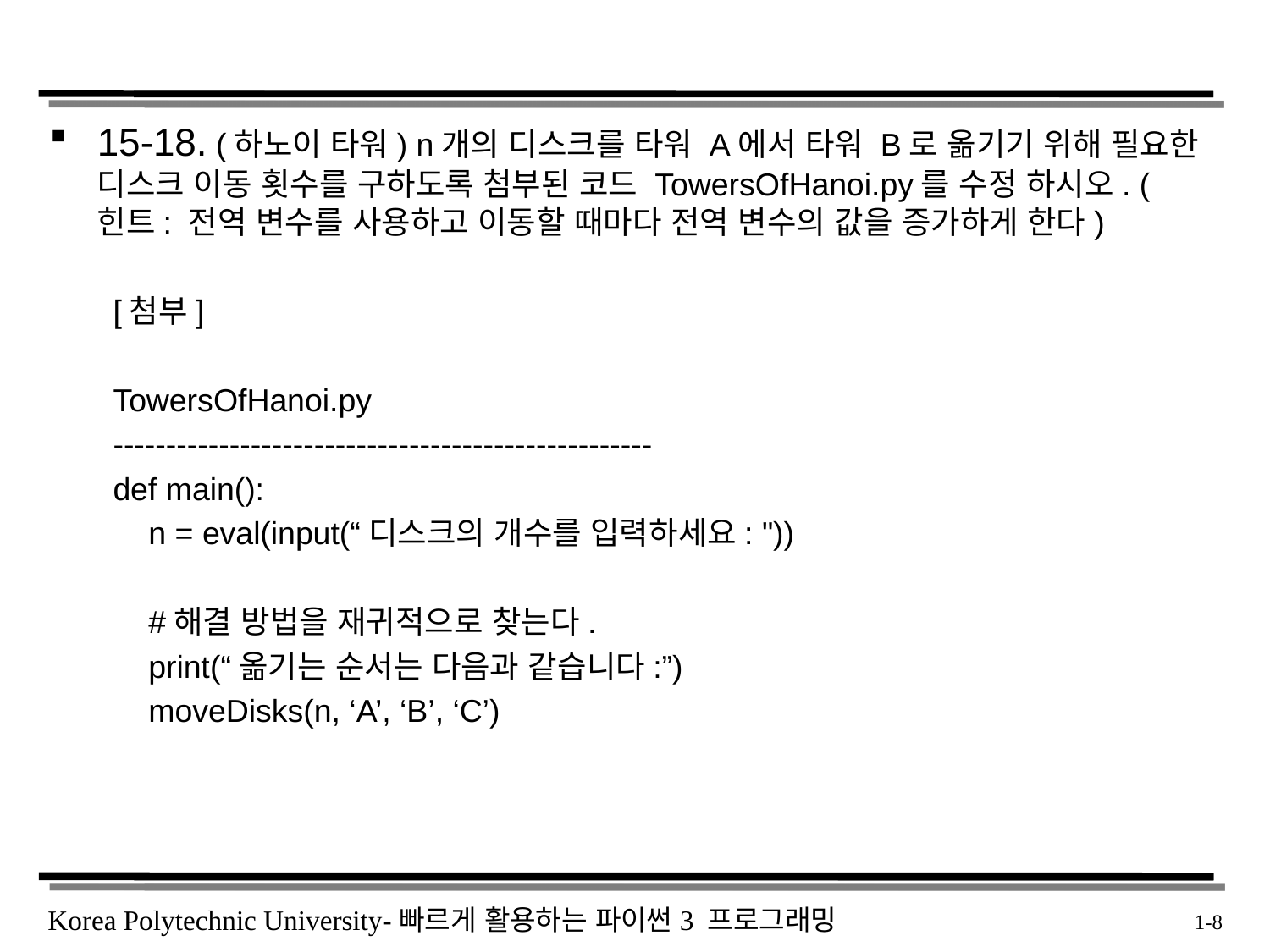

15-18. (하노이 타워) n개의 디스크를 타워 A에서 타워 B로 옮기기 위해 필요한 디스크 이동 횟수를 구하도록 첨부된 코드 TowersOfHanoi.py를 수정 하시오. (힌트: 전역 변수를 사용하고 이동할 때마다 전역 변수의 값을 증가하게 한다)

[첨부]

TowersOfHanoi.py
---------------------------------------------------
def main():
    n = eval(input(“디스크의 개수를 입력하세요: "))

    #해결 방법을 재귀적으로 찾는다.
    print(“옮기는 순서는 다음과 같습니다:”)
    moveDisks(n, ‘A’, ‘B’, ‘C’)
 1-8